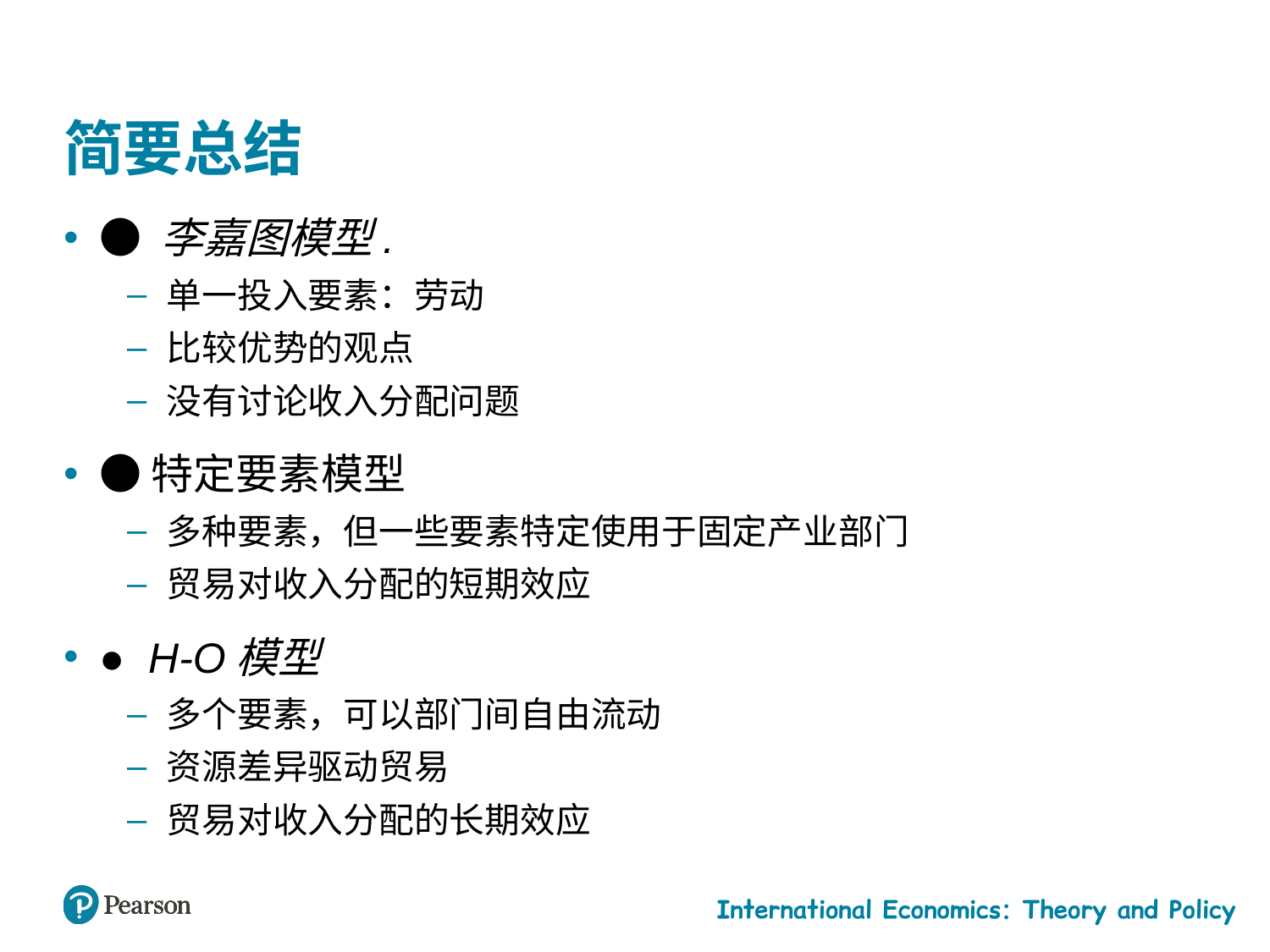

# 简要总结
● 李嘉图模型.
单一投入要素：劳动
比较优势的观点
没有讨论收入分配问题
●特定要素模型
多种要素，但一些要素特定使用于固定产业部门
贸易对收入分配的短期效应
●  H-O模型
多个要素，可以部门间自由流动
资源差异驱动贸易
贸易对收入分配的长期效应